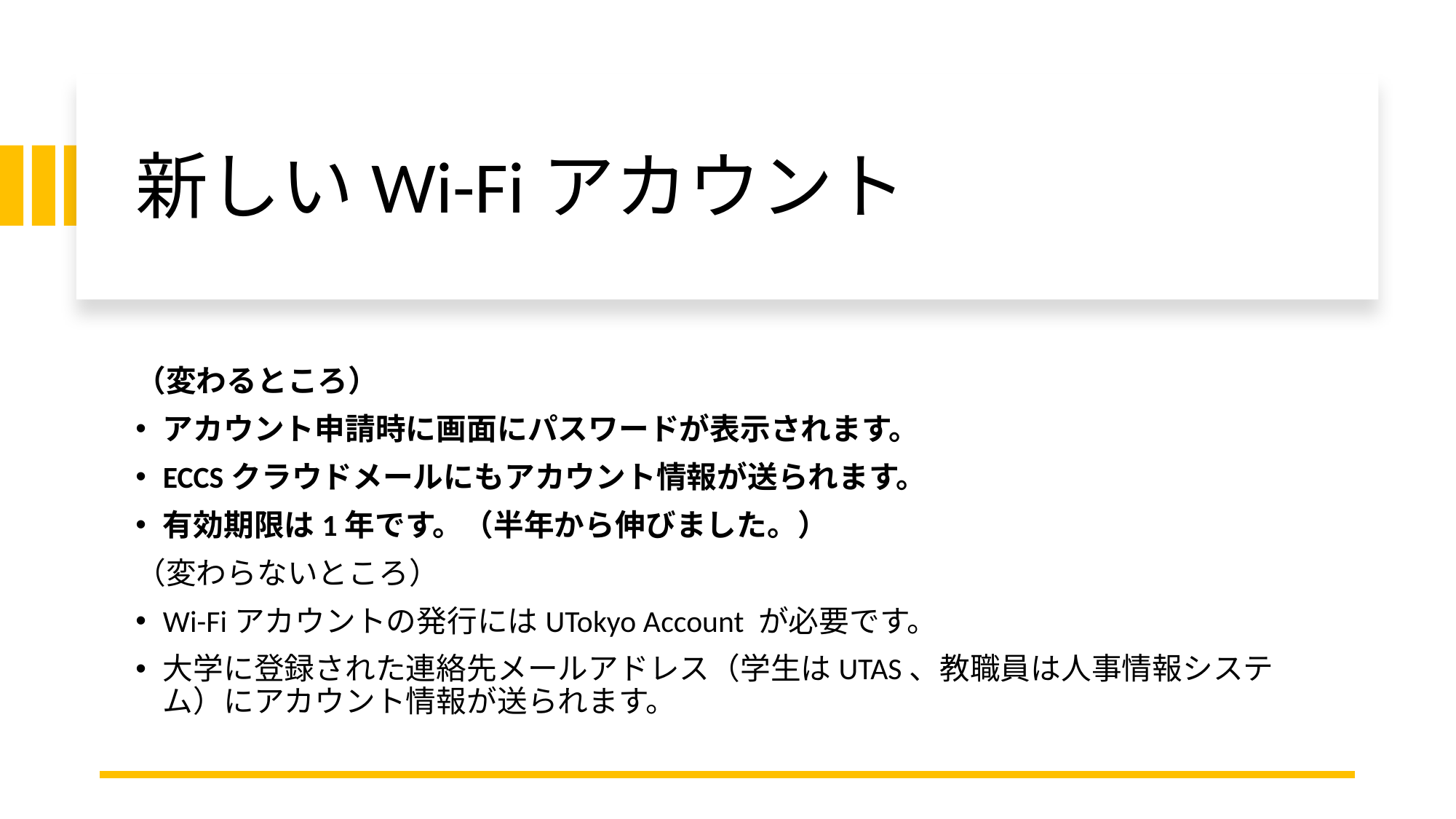

# 新しいWi-Fiアカウント

（変わるところ）
アカウント申請時に画面にパスワードが表示されます。
ECCSクラウドメールにもアカウント情報が送られます。
有効期限は1年です。（半年から伸びました。）
（変わらないところ）
Wi-Fiアカウントの発行にはUTokyo Account が必要です。
大学に登録された連絡先メールアドレス（学生はUTAS、教職員は人事情報システム）にアカウント情報が送られます。